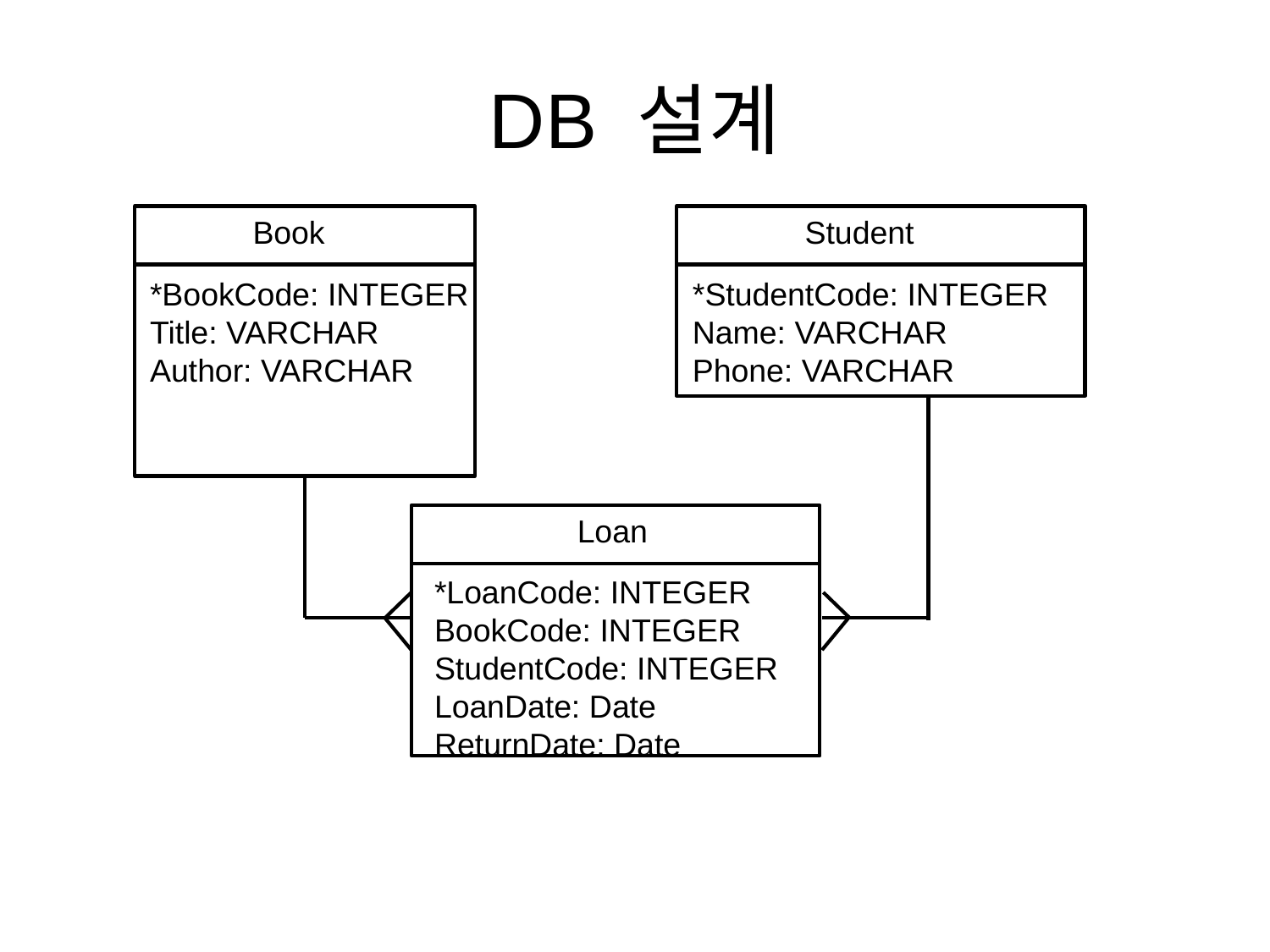

# DB 설계

Book

Student
*BookCode: INTEGER
Title: VARCHAR
Author: VARCHAR
*StudentCode: INTEGER
Name: VARCHAR
Phone: VARCHAR

Loan
*LoanCode: INTEGER
BookCode: INTEGER
StudentCode: INTEGER
LoanDate: Date
ReturnDate: Date